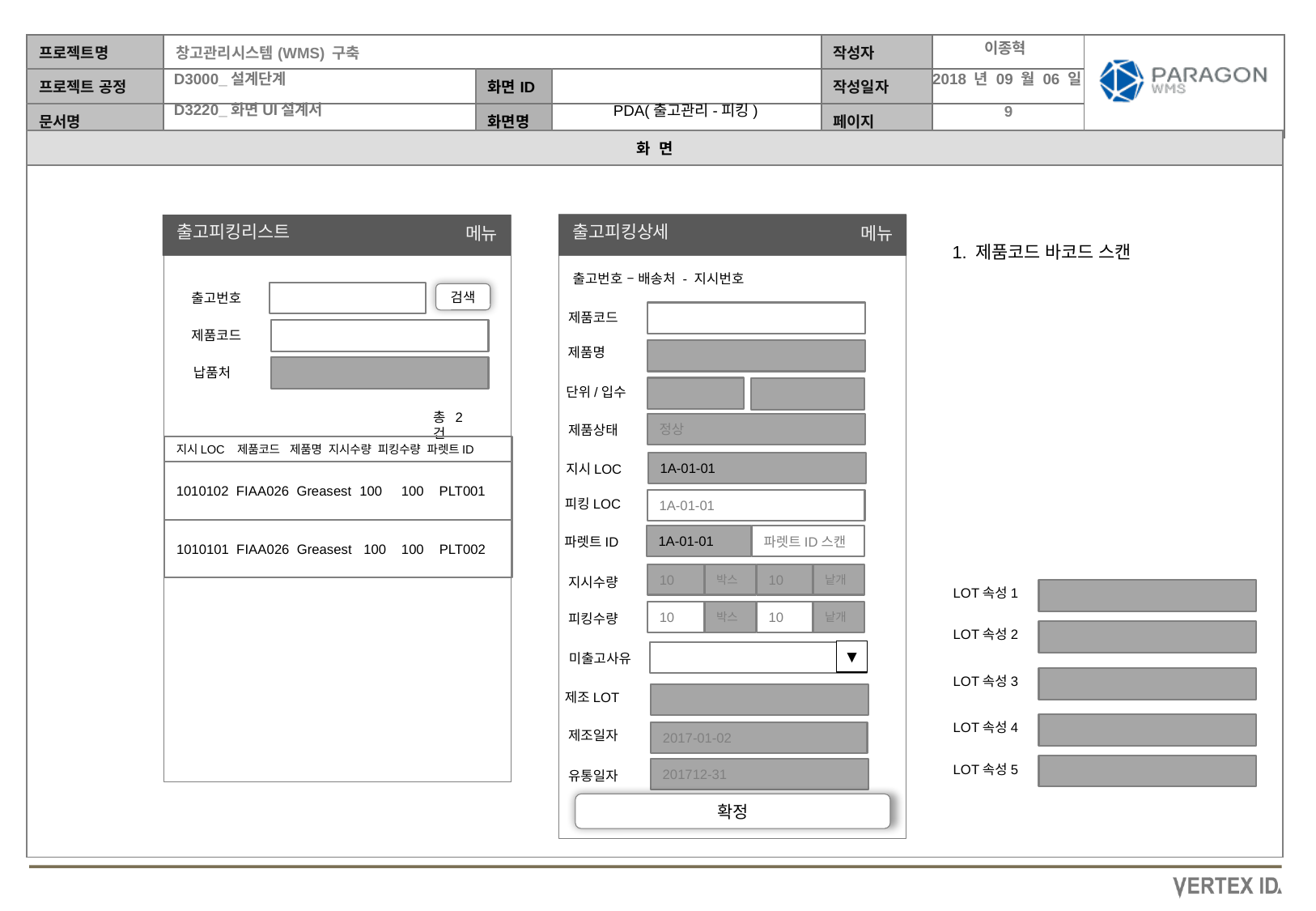

이종혁
2018 년 09 월 06 일
PDA(출고관리-피킹)

출고피킹상세

출고피킹리스트
메뉴
메뉴
1. 제품코드 바코드 스캔
출고번호 – 배송처 - 지시번호

출고번호
검색

제품코드

제품코드
제품명

납품처

단위/입수

총2건
정상
제품상태
지시LOC   제품코드   제품명  지시수량  피킹수량  파렛트ID
1A-01-01
지시LOC
1010102  FIAA026  Greasest  100     100    PLT001
피킹LOC
1A-01-01
1010101  FIAA026  Greasest   100    100    PLT002
1A-01-01
파렛트ID스캔
파렛트ID
박스
10
10
낱개
지시수량
LOT속성1

박스
10
10
낱개
피킹수량
LOT속성2

▼

미출고사유
LOT속성3

제조LOT

LOT속성4

제조일자
2017-01-02

LOT속성5
201712-31
유통일자
확정